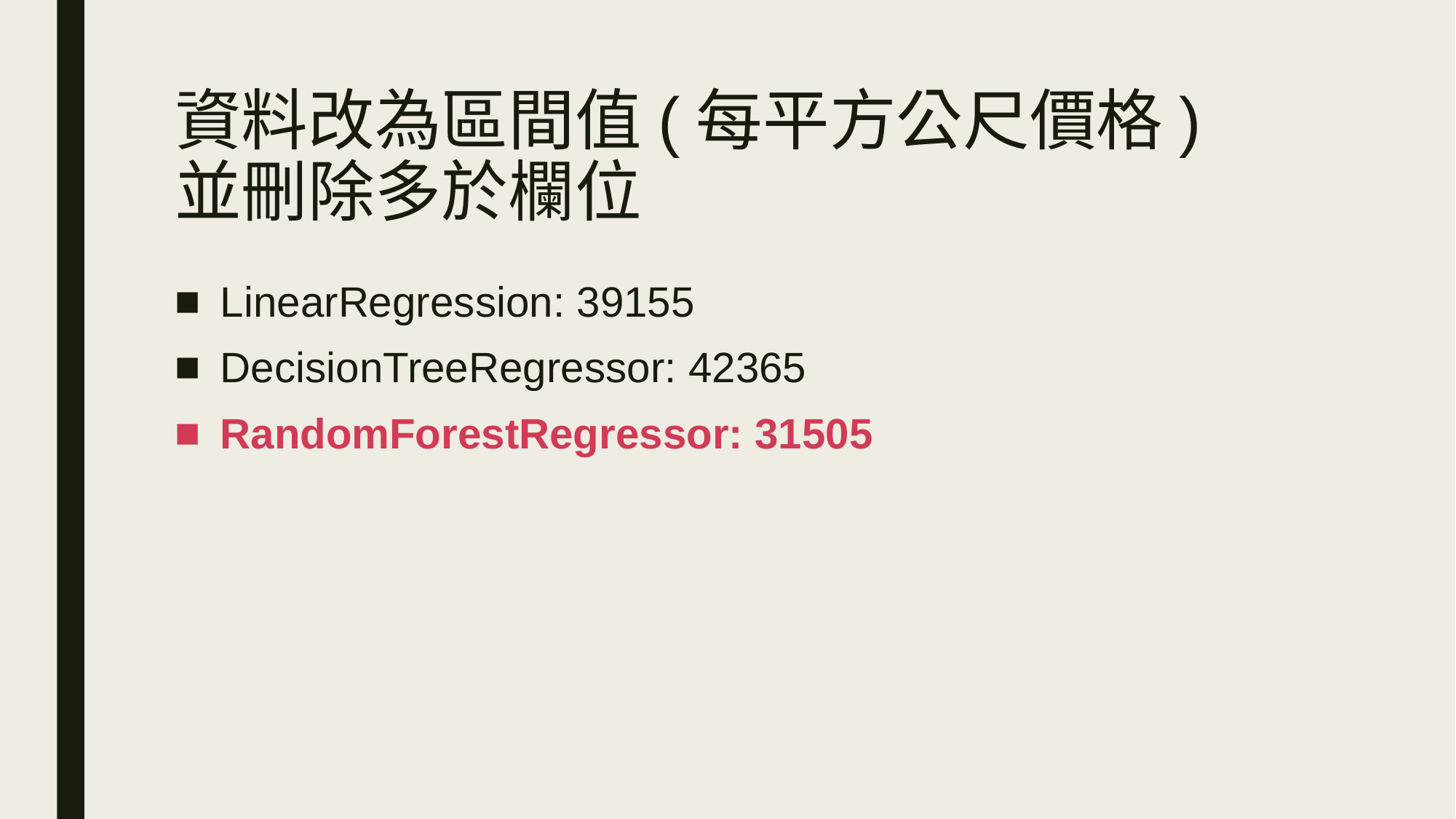

# 資料改為區間值(每平方公尺價格) 並刪除多於欄位
LinearRegression: 39155
DecisionTreeRegressor: 42365
RandomForestRegressor: 31505